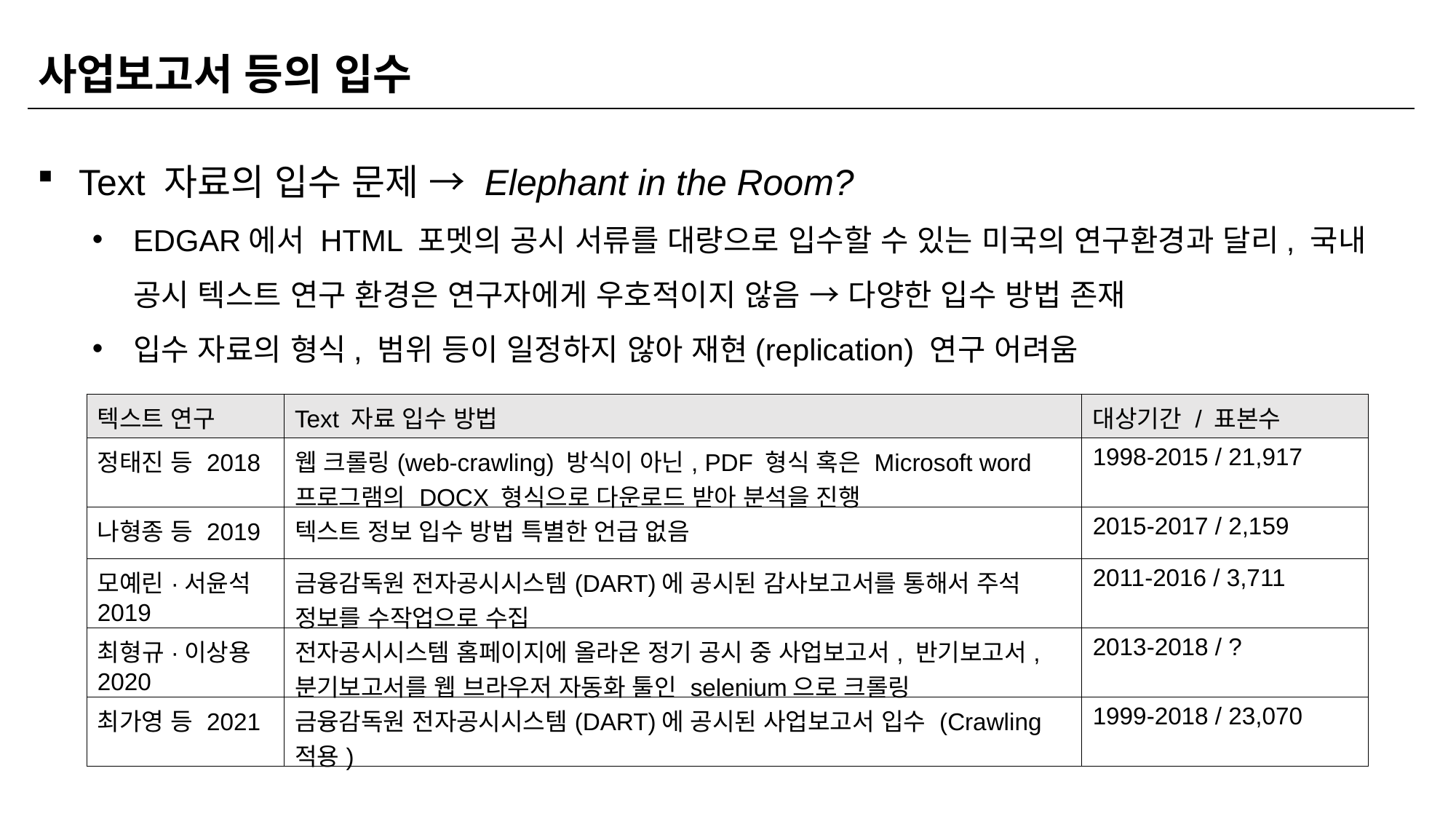

| 사업보고서 등의 입수 |
| --- |
Text 자료의 입수 문제 → Elephant in the Room?
EDGAR에서 HTML 포멧의 공시 서류를 대량으로 입수할 수 있는 미국의 연구환경과 달리, 국내 공시 텍스트 연구 환경은 연구자에게 우호적이지 않음 → 다양한 입수 방법 존재
입수 자료의 형식, 범위 등이 일정하지 않아 재현(replication) 연구 어려움

| 텍스트 연구 | Text 자료 입수 방법 | 대상기간 / 표본수 |
| --- | --- | --- |
| 정태진 등 2018 | 웹 크롤링(web-crawling) 방식이 아닌, PDF 형식 혹은 Microsoft word 프로그램의 DOCX 형식으로 다운로드 받아 분석을 진행 | 1998-2015 / 21,917 |
| 나형종 등 2019 | 텍스트 정보 입수 방법 특별한 언급 없음 | 2015-2017 / 2,159 |
| 모예린·서윤석2019 | 금융감독원 전자공시시스템(DART)에 공시된 감사보고서를 통해서 주석 정보를 수작업으로 수집 | 2011-2016 / 3,711 |
| 최형규·이상용2020 | 전자공시시스템 홈페이지에 올라온 정기 공시 중 사업보고서, 반기보고서, 분기보고서를 웹 브라우저 자동화 툴인 selenium으로 크롤링 | 2013-2018 / ? |
| 최가영 등 2021 | 금융감독원 전자공시시스템(DART)에 공시된 사업보고서 입수 (Crawling 적용) | 1999-2018 / 23,070 |